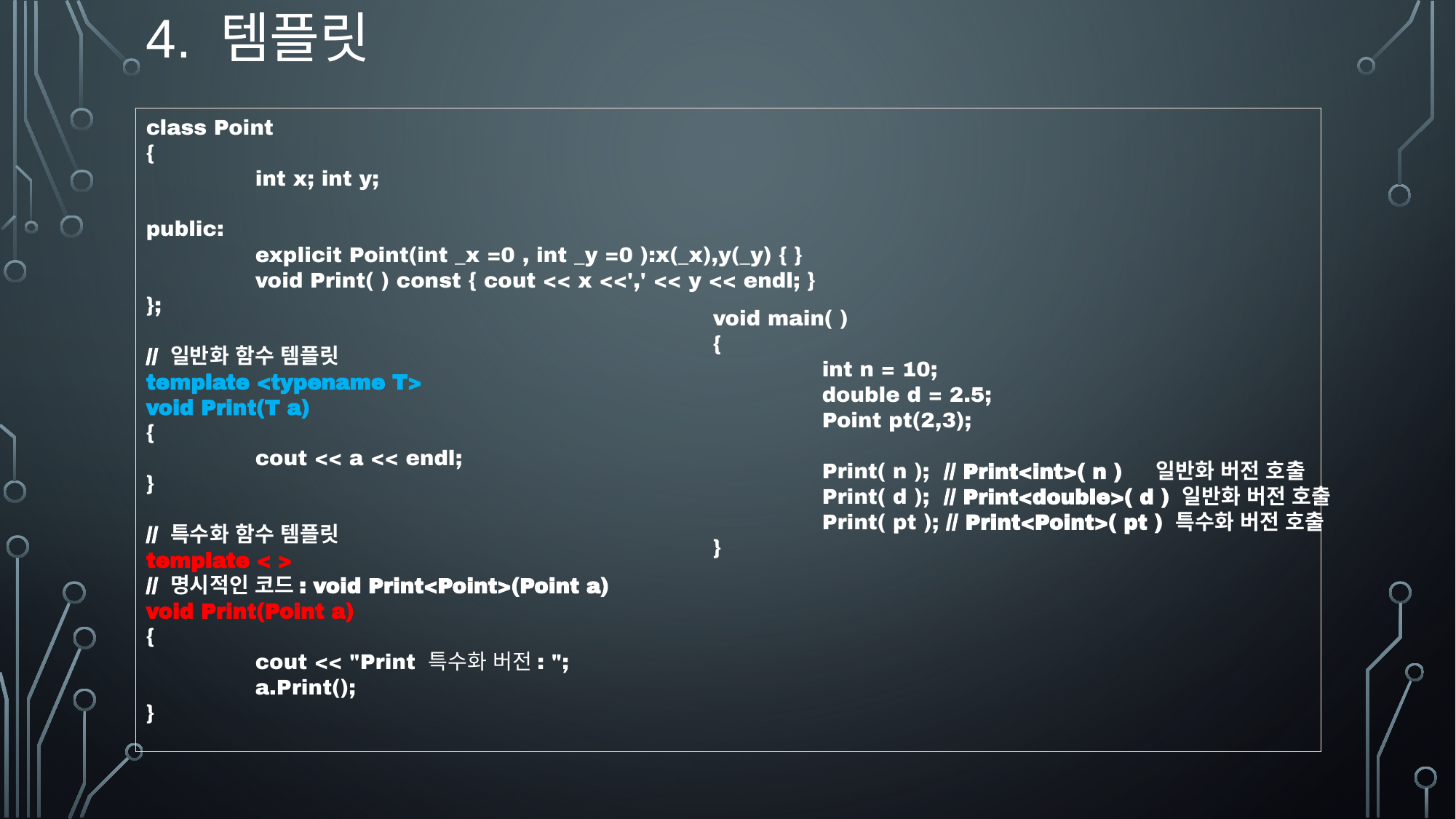

# 4. 템플릿
class Point
{
	int x; int y;

public:
	explicit Point(int _x =0 , int _y =0 ):x(_x),y(_y) { }
	void Print( ) const { cout << x <<',' << y << endl; }
};

// 일반화 함수 템플릿
template <typename T>
void Print(T a)
{
	cout << a << endl;
}

// 특수화 함수 템플릿
template < >
// 명시적인 코드: void Print<Point>(Point a)
void Print(Point a)
{
	cout << "Print 특수화 버전: ";
	a.Print();
}

void main( )
{
	int n = 10;
	double d = 2.5;
	Point pt(2,3);

	Print( n );  // Print<int>( n )    일반화 버전 호출
	Print( d );  // Print<double>( d ) 일반화 버전 호출
	Print( pt ); // Print<Point>( pt ) 특수화 버전 호출
}